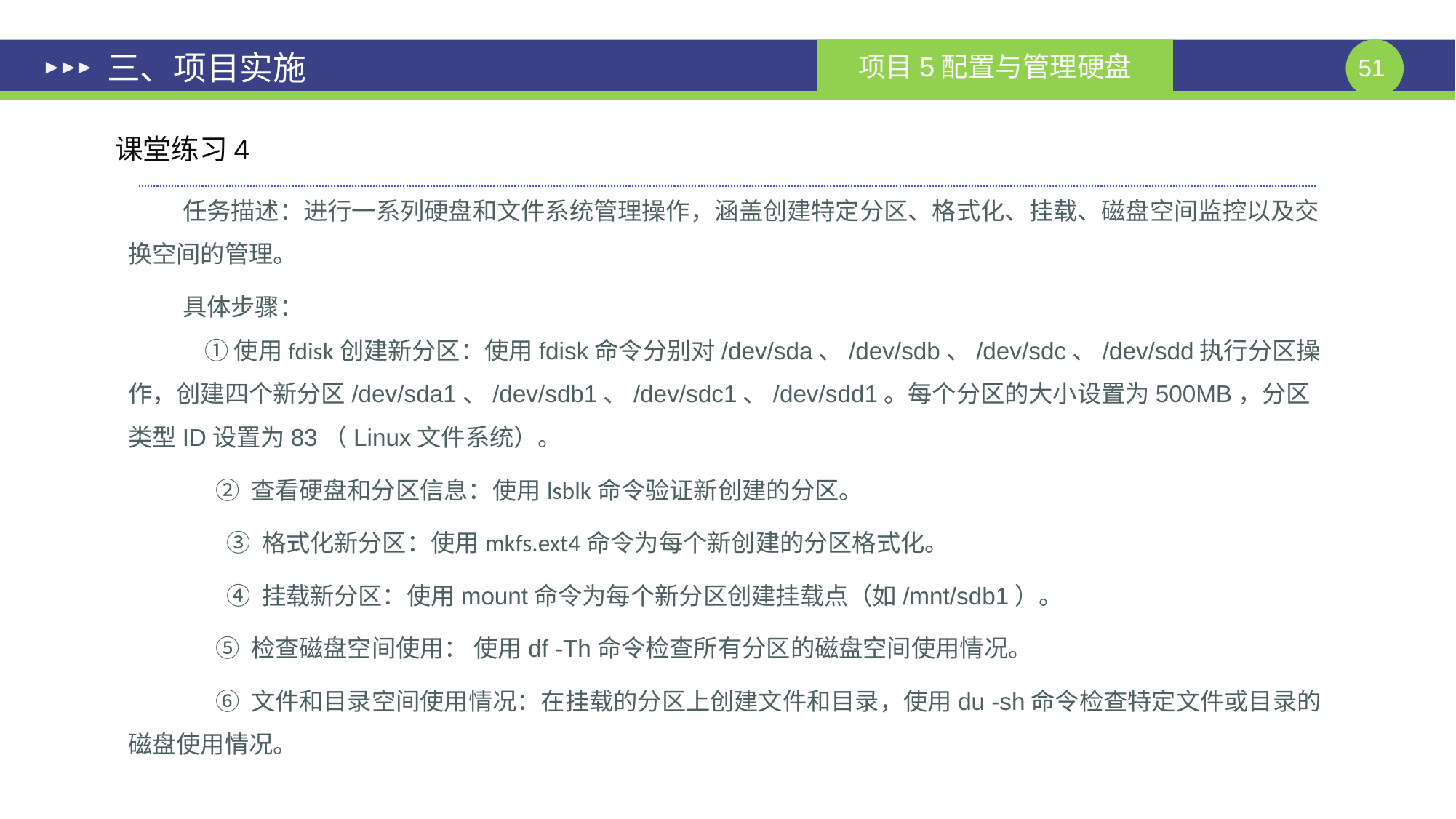

# 三、项目实施
课堂练习4
任务描述：进行一系列硬盘和文件系统管理操作，涵盖创建特定分区、格式化、挂载、磁盘空间监控以及交换空间的管理。
具体步骤：
              ① 使用fdisk创建新分区：使用fdisk命令分别对/dev/sda、/dev/sdb、/dev/sdc、/dev/sdd执行分区操作，创建四个新分区/dev/sda1、/dev/sdb1、/dev/sdc1、/dev/sdd1。每个分区的大小设置为500MB，分区类型ID设置为83（Linux文件系统）。
      ② 查看硬盘和分区信息：使用lsblk命令验证新创建的分区。
        ③ 格式化新分区：使用mkfs.ext4命令为每个新创建的分区格式化。
        ④ 挂载新分区：使用mount命令为每个新分区创建挂载点（如/mnt/sdb1）。
      ⑤ 检查磁盘空间使用： 使用df -Th命令检查所有分区的磁盘空间使用情况。
      ⑥ 文件和目录空间使用情况：在挂载的分区上创建文件和目录，使用du -sh命令检查特定文件或目录的磁盘使用情况。